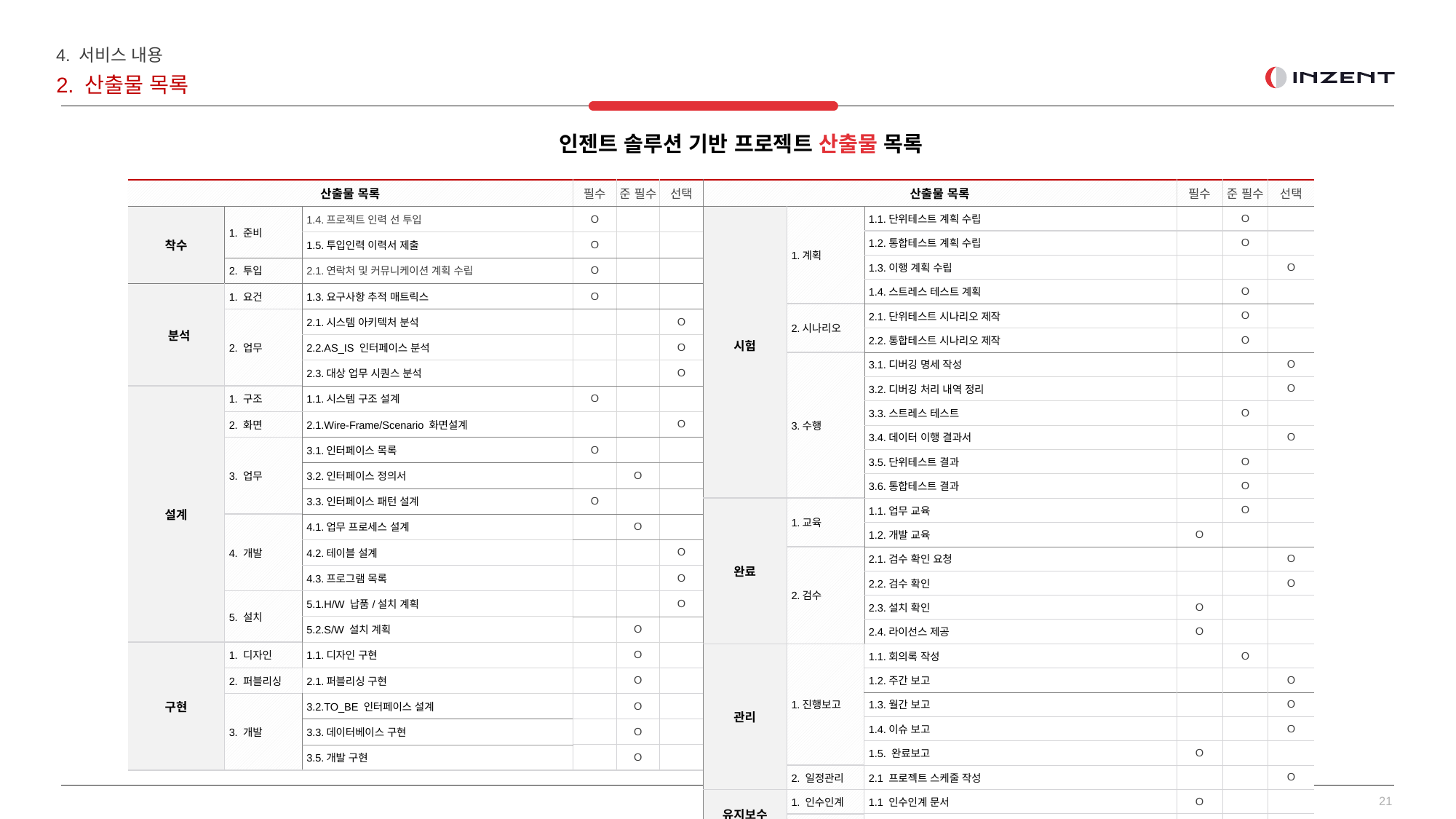

4. 서비스 내용
2. 산출물 목록
인젠트 솔루션 기반 프로젝트 산출물 목록
| 산출물 목록 |  |  | 필수 | 준 필수 | 선택 |
| --- | --- | --- | --- | --- | --- |
| 착수 | 1. 준비 | 1.4.프로젝트 인력 선 투입 | O |  |  |
|  |  | 1.5.투입인력 이력서 제출 | O |  |  |
|  | 2. 투입 | 2.1.연락처 및 커뮤니케이션 계획 수립 | O |  |  |
| 분석 | 1. 요건 | 1.3.요구사항 추적 매트릭스 | O |  |  |
|  | 2. 업무 | 2.1.시스템 아키텍처 분석 |  |  | O |
|  |  | 2.2.AS\_IS 인터페이스 분석 |  |  | O |
|  |  | 2.3.대상 업무 시퀀스 분석 |  |  | O |
| 설계 | 1. 구조 | 1.1.시스템 구조 설계 | O |  |  |
|  | 2. 화면 | 2.1.Wire-Frame/Scenario 화면설계 |  |  | O |
|  | 3. 업무 | 3.1.인터페이스 목록 | O |  |  |
|  |  | 3.2.인터페이스 정의서 |  | O |  |
|  |  | 3.3.인터페이스 패턴 설계 | O |  |  |
|  | 4. 개발 | 4.1.업무 프로세스 설계 |  | O |  |
|  |  | 4.2.테이블 설계 |  |  | O |
|  |  | 4.3.프로그램 목록 |  |  | O |
|  | 5. 설치 | 5.1.H/W 납품/설치 계획 |  |  | O |
|  |  | 5.2.S/W 설치 계획 |  | O |  |
| 구현 | 1. 디자인 | 1.1.디자인 구현 |  | O |  |
|  | 2. 퍼블리싱 | 2.1.퍼블리싱 구현 |  | O |  |
|  | 3. 개발 | 3.2.TO\_BE 인터페이스 설계 |  | O |  |
|  |  | 3.3.데이터베이스 구현 |  | O |  |
|  |  | 3.5.개발 구현 |  | O |  |
| 산출물 목록 |  |  | 필수 | 준 필수 | 선택 |
| --- | --- | --- | --- | --- | --- |
| 시험 | 1.계획 | 1.1.단위테스트 계획 수립 |  | O |  |
|  |  | 1.2.통합테스트 계획 수립 |  | O |  |
|  |  | 1.3.이행 계획 수립 |  |  | O |
|  |  | 1.4.스트레스 테스트 계획 |  | O |  |
|  | 2.시나리오 | 2.1.단위테스트 시나리오 제작 |  | O |  |
|  |  | 2.2.통합테스트 시나리오 제작 |  | O |  |
|  | 3.수행 | 3.1.디버깅 명세 작성 |  |  | O |
|  |  | 3.2.디버깅 처리 내역 정리 |  |  | O |
|  |  | 3.3.스트레스 테스트 |  | O |  |
|  |  | 3.4.데이터 이행 결과서 |  |  | O |
|  |  | 3.5.단위테스트 결과 |  | O |  |
|  |  | 3.6.통합테스트 결과 |  | O |  |
| 완료 | 1.교육 | 1.1.업무 교육 |  | O |  |
|  |  | 1.2.개발 교육 | O |  |  |
|  | 2.검수 | 2.1.검수 확인 요청 |  |  | O |
|  |  | 2.2.검수 확인 |  |  | O |
|  |  | 2.3.설치 확인 | O |  |  |
|  |  | 2.4.라이선스 제공 | O |  |  |
| 관리 | 1.진행보고 | 1.1.회의록 작성 |  | O |  |
|  |  | 1.2.주간 보고 |  |  | O |
|  |  | 1.3.월간 보고 |  |  | O |
|  |  | 1.4.이슈 보고 |  |  | O |
|  |  | 1.5. 완료보고 | O |  |  |
|  | 2. 일정관리 | 2.1 프로젝트 스케줄 작성 |  |  | O |
| 유지보수 | 1. 인수인계 | 1.1 인수인계 문서 | O |  |  |
|  | 2. 운영지원 | 2.1 정기점검보고서 |  |  | O |
21